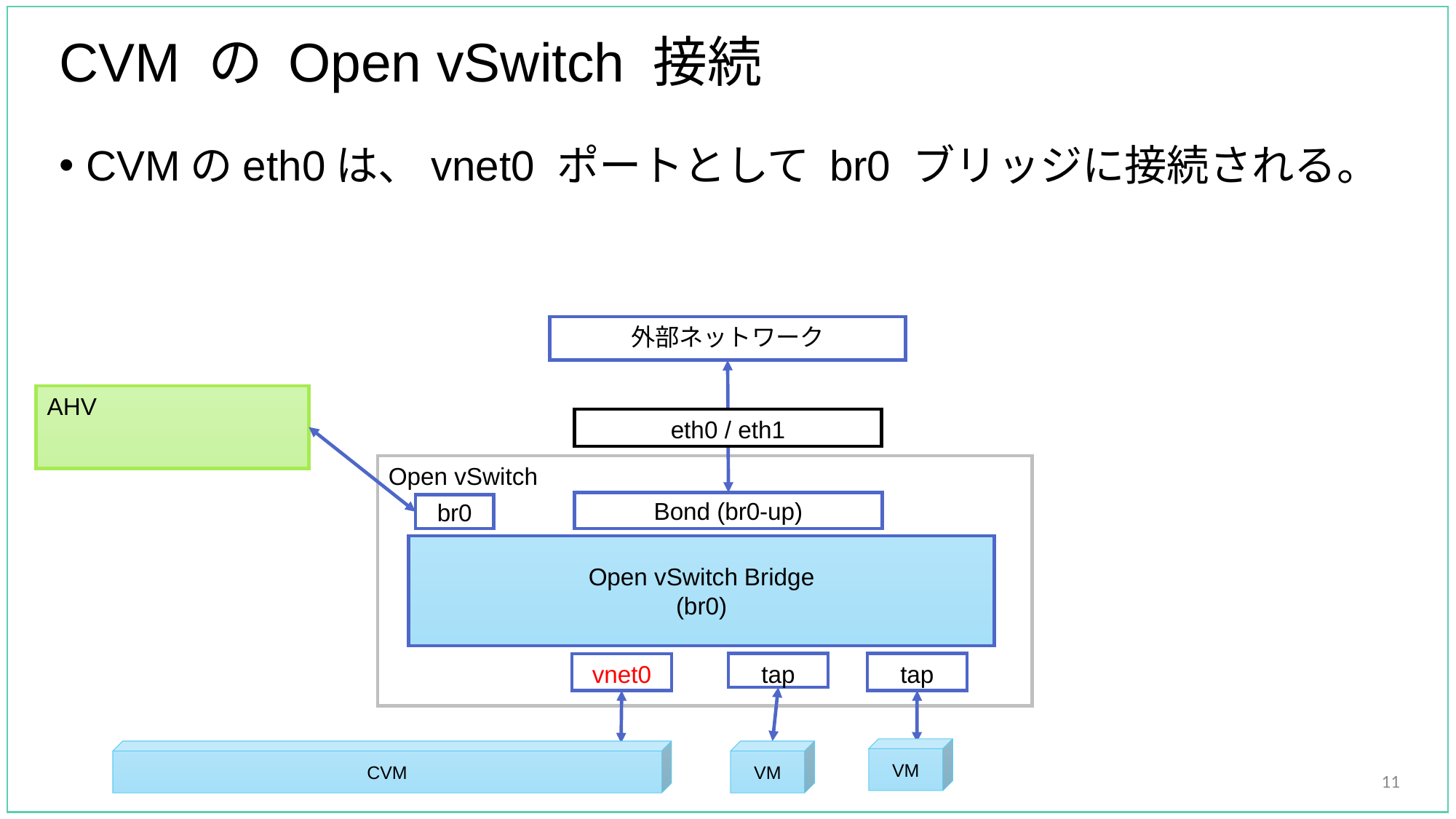

# CVM の Open vSwitch 接続
CVMのeth0は、vnet0 ポートとして br0 ブリッジに接続される。
外部ネットワーク
AHV
eth0 / eth1
Open vSwitch
Bond (br0-up)
br0
Open vSwitch Bridge
(br0)
tap
tap
vnet0
VM
CVM
VM
11